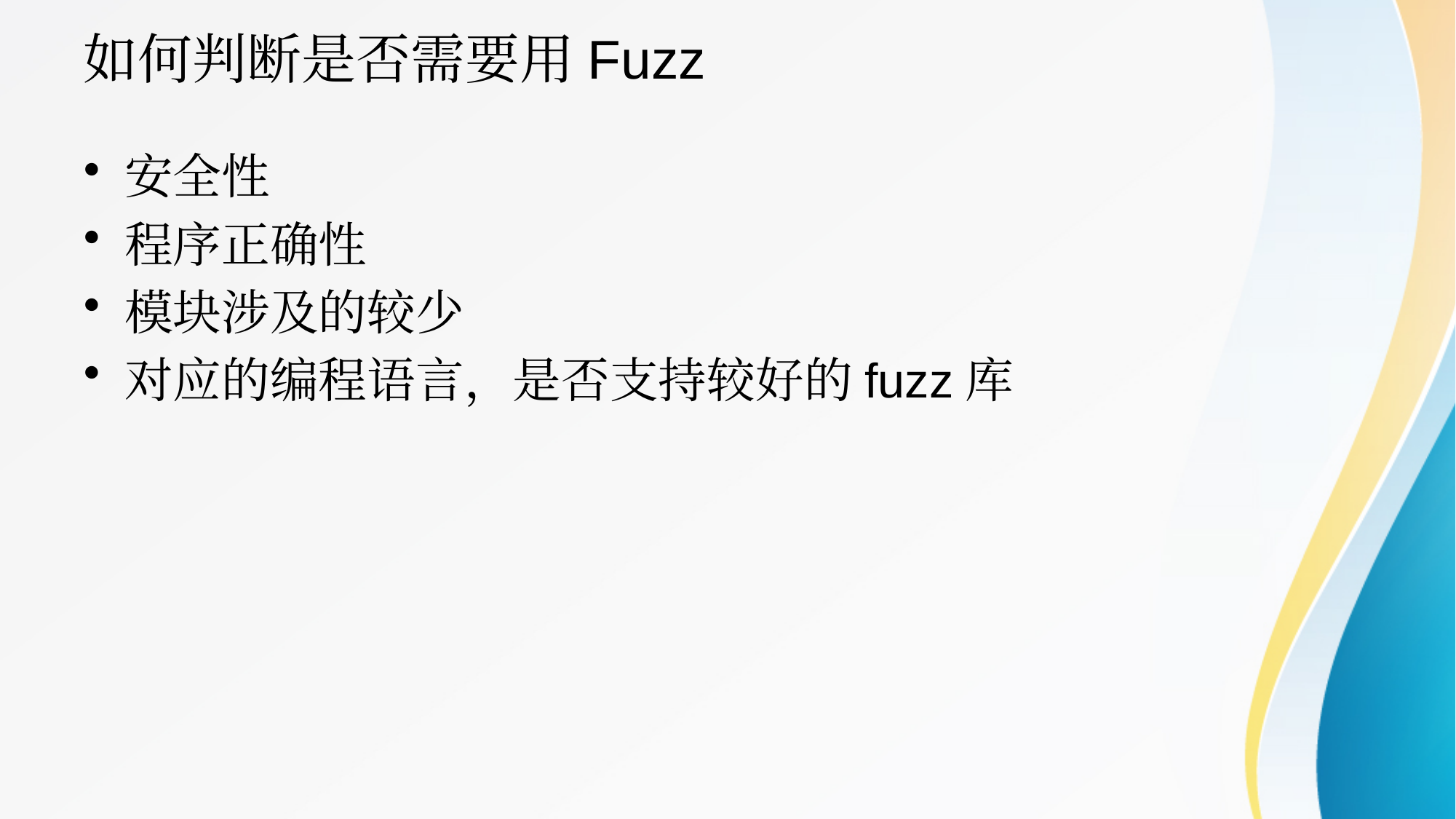

# 如何判断是否需要用Fuzz
安全性
程序正确性
模块涉及的较少
对应的编程语言，是否支持较好的fuzz库